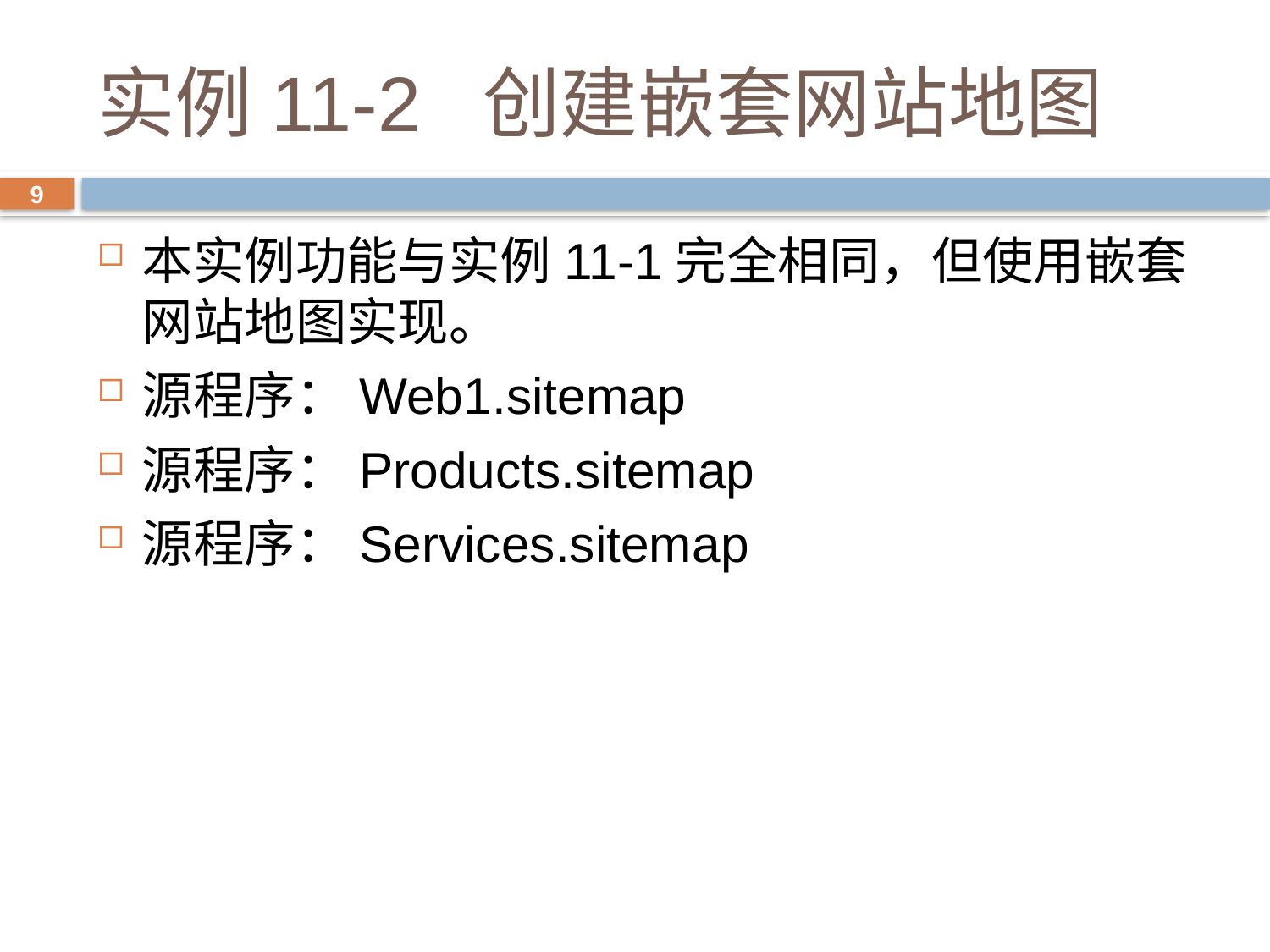

# 实例11-2  创建嵌套网站地图
9
本实例功能与实例11-1完全相同，但使用嵌套网站地图实现。
源程序：Web1.sitemap
源程序：Products.sitemap
源程序：Services.sitemap